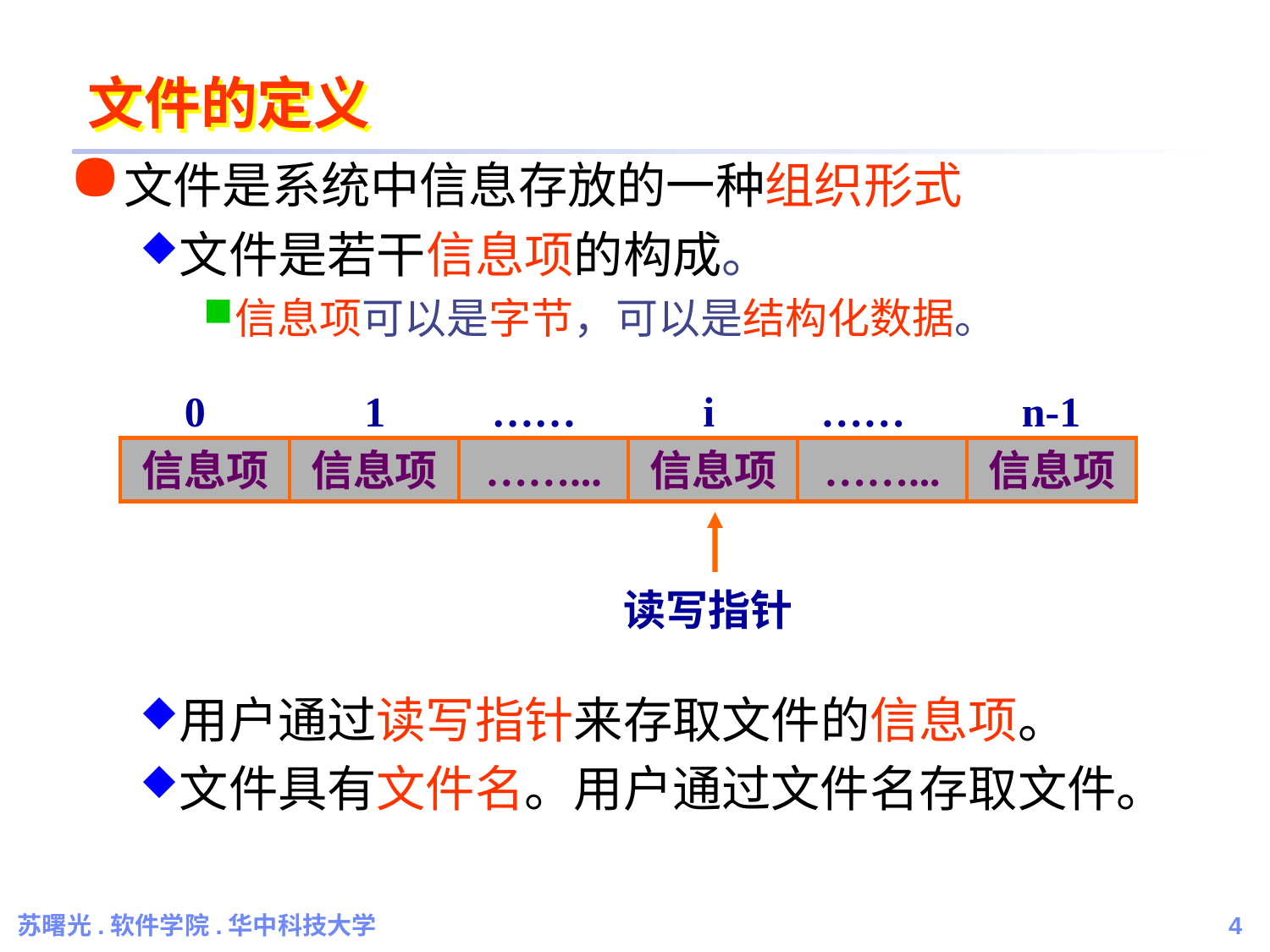

# 文件的定义
文件是系统中信息存放的一种组织形式
文件是若干信息项的构成。
信息项可以是字节，可以是结构化数据。

用户通过读写指针来存取文件的信息项。
文件具有文件名。用户通过文件名存取文件。

            0               1          ……            i          ……           n-1
信息项
信息项
……...
信息项
……...
信息项

读写指针
苏曙光.软件学院.华中科技大学
4